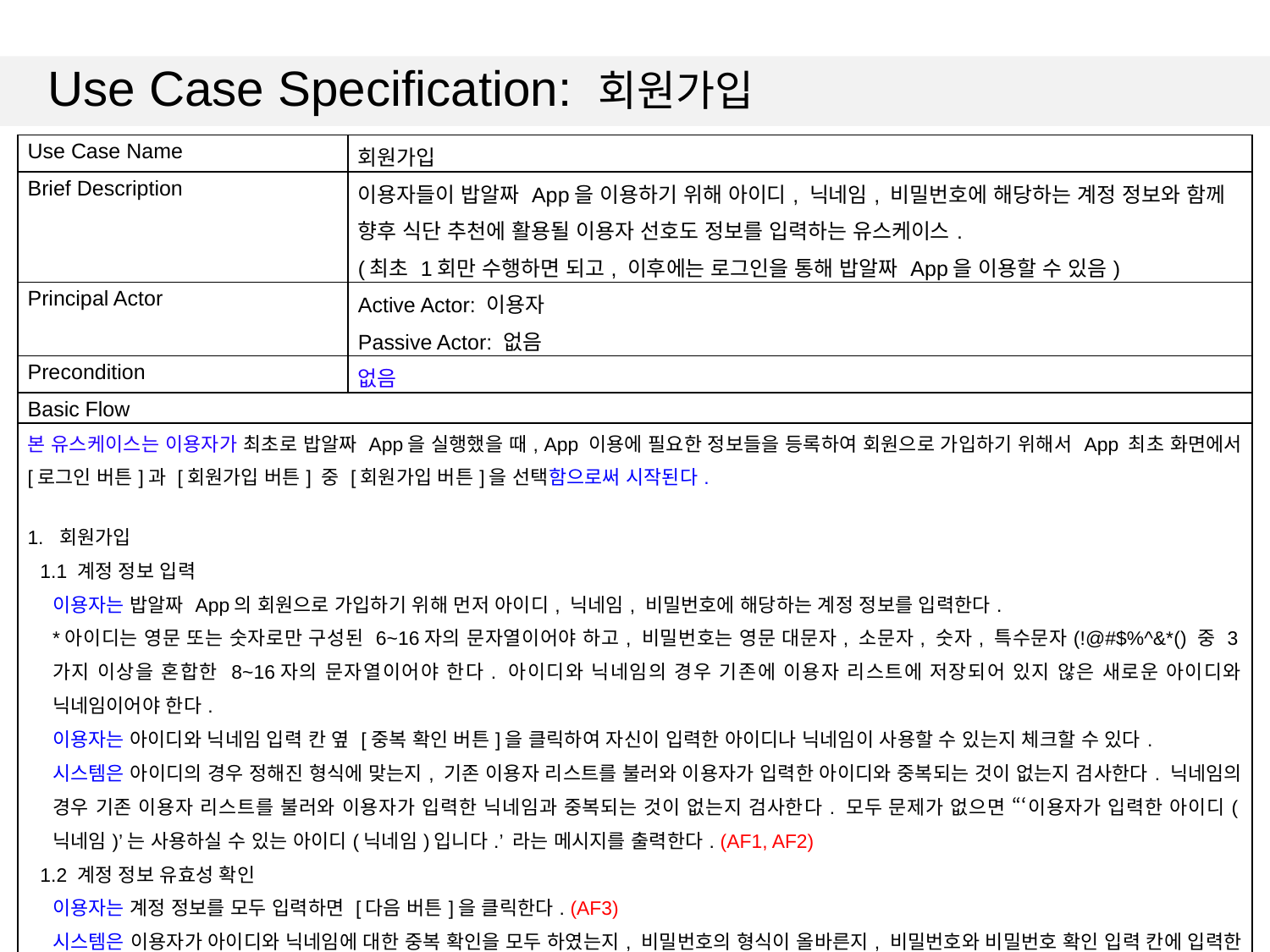

# Use Case Specification: 회원가입
| Use Case Name | 회원가입 |
| --- | --- |
| Brief Description | 이용자들이 밥알짜 App을 이용하기 위해 아이디, 닉네임, 비밀번호에 해당하는 계정 정보와 함께 향후 식단 추천에 활용될 이용자 선호도 정보를 입력하는 유스케이스. (최초 1회만 수행하면 되고, 이후에는 로그인을 통해 밥알짜 App을 이용할 수 있음) |
| Principal Actor | Active Actor: 이용자 Passive Actor: 없음 |
| Precondition | 없음 |
| Basic Flow |  |
| 본 유스케이스는 이용자가 최초로 밥알짜 App을 실행했을 때, App 이용에 필요한 정보들을 등록하여 회원으로 가입하기 위해서 App 최초 화면에서 [로그인 버튼]과 [회원가입 버튼] 중 [회원가입 버튼]을 선택함으로써 시작된다. 회원가입 1.1 계정 정보 입력 이용자는 밥알짜 App의 회원으로 가입하기 위해 먼저 아이디, 닉네임, 비밀번호에 해당하는 계정 정보를 입력한다. \*아이디는 영문 또는 숫자로만 구성된 6~16자의 문자열이어야 하고, 비밀번호는 영문 대문자, 소문자, 숫자, 특수문자(!@#$%^&\*() 중 3가지 이상을 혼합한 8~16자의 문자열이어야 한다. 아이디와 닉네임의 경우 기존에 이용자 리스트에 저장되어 있지 않은 새로운 아이디와 닉네임이어야 한다. 이용자는 아이디와 닉네임 입력 칸 옆 [중복 확인 버튼]을 클릭하여 자신이 입력한 아이디나 닉네임이 사용할 수 있는지 체크할 수 있다. 시스템은 아이디의 경우 정해진 형식에 맞는지, 기존 이용자 리스트를 불러와 이용자가 입력한 아이디와 중복되는 것이 없는지 검사한다. 닉네임의 경우 기존 이용자 리스트를 불러와 이용자가 입력한 닉네임과 중복되는 것이 없는지 검사한다. 모두 문제가 없으면 “‘이용자가 입력한 아이디(닉네임)’는 사용하실 수 있는 아이디(닉네임)입니다.’ 라는 메시지를 출력한다. (AF1, AF2) 1.2 계정 정보 유효성 확인 이용자는 계정 정보를 모두 입력하면 [다음 버튼]을 클릭한다. (AF3) 시스템은 이용자가 아이디와 닉네임에 대한 중복 확인을 모두 하였는지, 비밀번호의 형식이 올바른지, 비밀번호와 비밀번호 확인 입력 칸에 입력한 정보가 동일한지, 앞서 입력한 계정 정보에 대해서 유효성을 검사한다. 문제가 없다면, 다음 회원가입 절차를 계속 수행한다. (AF4, AF5) 1.3 못 먹는 식재료 등록 이용자는 자신이 못 먹는 식재료를 검색 창을 이용해서 식재료명을 검색하여 등록한다. 시스템은 전체 식재료 리스트를 불러와서 이용자가 검색한 식재료를 출력해주고, 이용자가 등록한 식재료들을 검색된 식재료 창 아래에 누적하여 출력한다. 못 먹는 식재료 등록이 끝나면 이용자는 [다음 단계로 버튼]을 클릭한다. (AF6) |  |